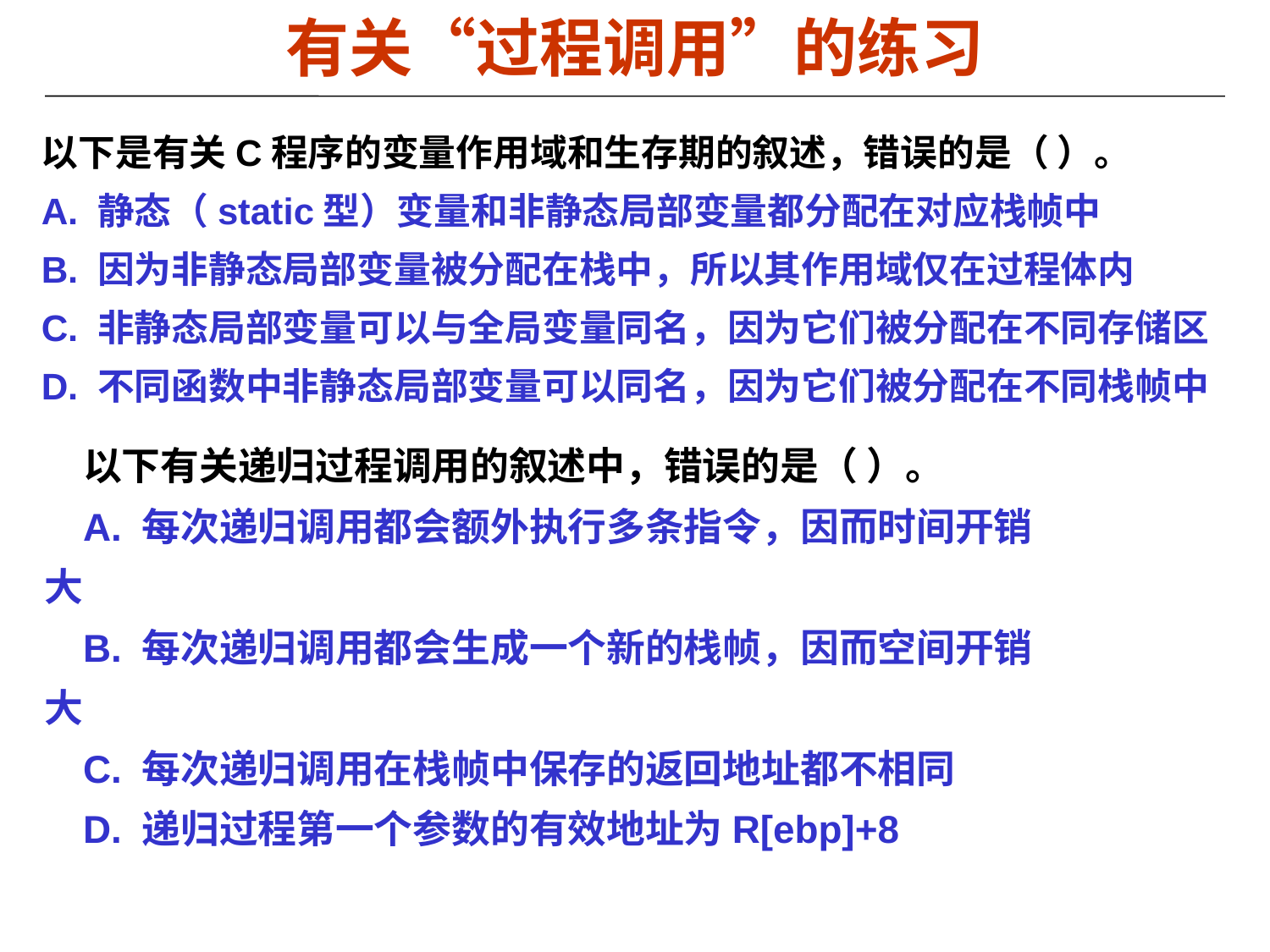

# 有关“过程调用”的练习
以下是有关C程序的变量作用域和生存期的叙述，错误的是（ ）。
A. 静态（static型）变量和非静态局部变量都分配在对应栈帧中
B. 因为非静态局部变量被分配在栈中，所以其作用域仅在过程体内
C. 非静态局部变量可以与全局变量同名，因为它们被分配在不同存储区
D. 不同函数中非静态局部变量可以同名，因为它们被分配在不同栈帧中
以下有关递归过程调用的叙述中，错误的是（ ）。
A. 每次递归调用都会额外执行多条指令，因而时间开销大
B. 每次递归调用都会生成一个新的栈帧，因而空间开销大
C. 每次递归调用在栈帧中保存的返回地址都不相同
D. 递归过程第一个参数的有效地址为R[ebp]+8